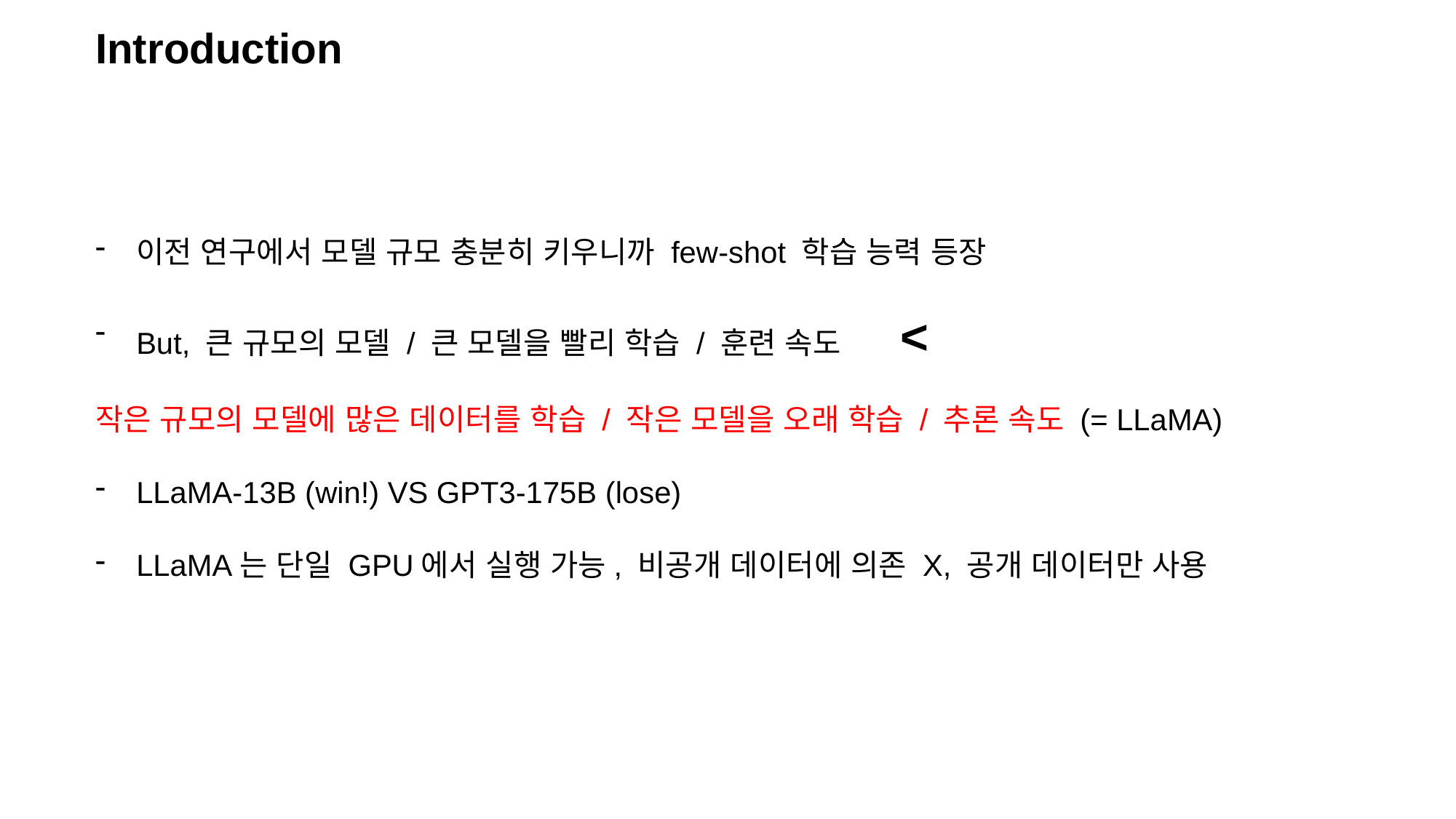

Introduction
이전 연구에서 모델 규모 충분히 키우니까 few-shot 학습 능력 등장

But, 큰 규모의 모델 / 큰 모델을 빨리 학습 / 훈련 속도  	<

작은 규모의 모델에 많은 데이터를 학습 / 작은 모델을 오래 학습 / 추론 속도 (= LLaMA)

LLaMA-13B (win!) VS GPT3-175B (lose)

LLaMA는 단일 GPU에서 실행 가능, 비공개 데이터에 의존 X, 공개 데이터만 사용